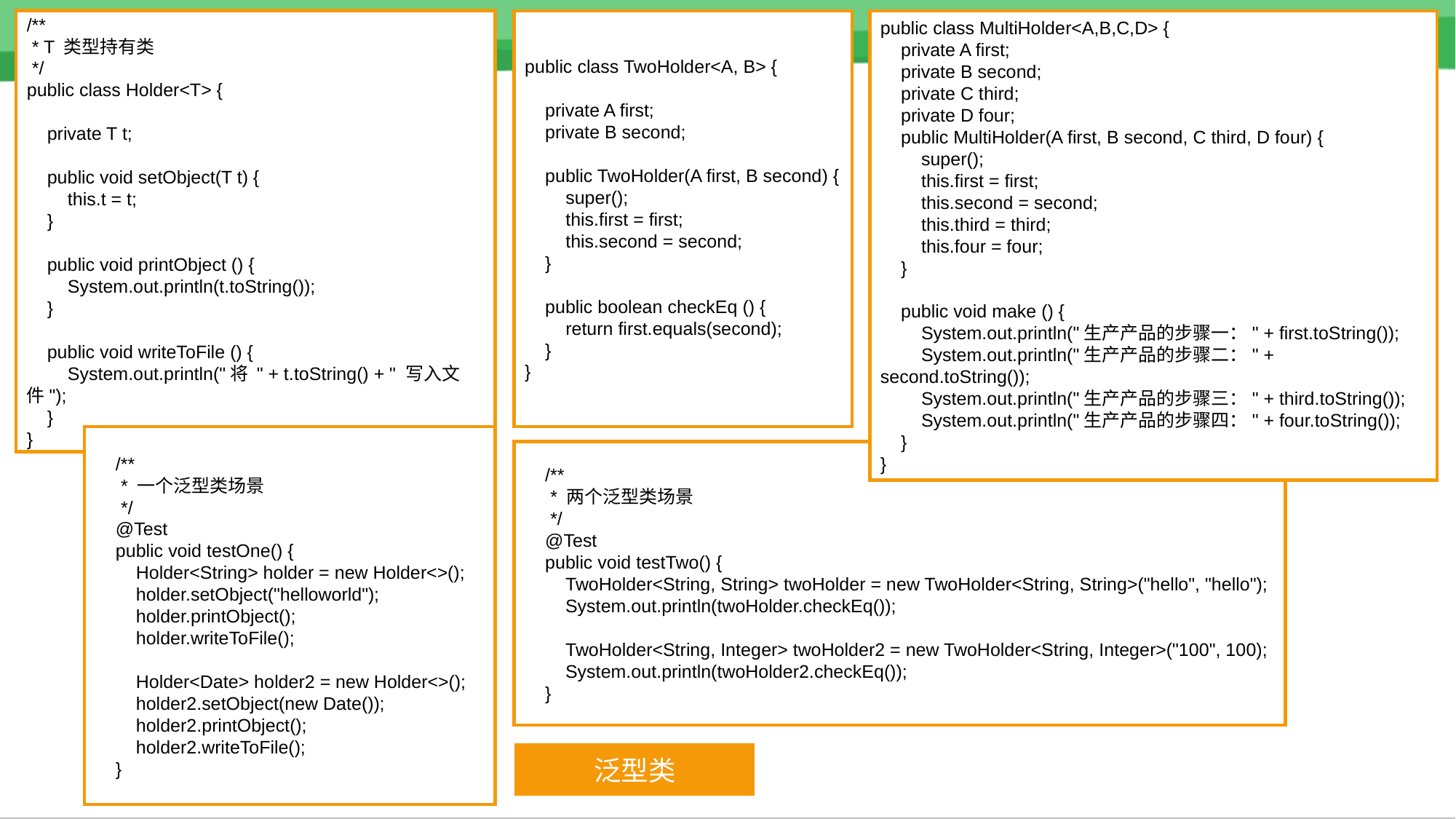

/**
 * T 类型持有类
 */
public class Holder<T> {

    private T t;

    public void setObject(T t) {
        this.t = t;
    }

    public void printObject () {
        System.out.println(t.toString());
    }

    public void writeToFile () {
        System.out.println("将 " + t.toString() + " 写入文件");
    }
}
public class TwoHolder<A, B> {

    private A first;
    private B second;

    public TwoHolder(A first, B second) {
        super();
        this.first = first;
        this.second = second;
    }

    public boolean checkEq () {
        return first.equals(second);
    }
}
public class MultiHolder<A,B,C,D> {
    private A first;
    private B second;
    private C third;
    private D four;
    public MultiHolder(A first, B second, C third, D four) {
        super();
        this.first = first;
        this.second = second;
        this.third = third;
        this.four = four;
    }

    public void make () {
        System.out.println("生产产品的步骤一：" + first.toString());
        System.out.println("生产产品的步骤二：" + second.toString());
        System.out.println("生产产品的步骤三：" + third.toString());
        System.out.println("生产产品的步骤四：" + four.toString());
    }
}
    /**
     * 一个泛型类场景
     */
    @Test
    public void testOne() {
        Holder<String> holder = new Holder<>();
        holder.setObject("helloworld");
        holder.printObject();
        holder.writeToFile();

        Holder<Date> holder2 = new Holder<>();
        holder2.setObject(new Date());
        holder2.printObject();
        holder2.writeToFile();
    }
    /**
     * 两个泛型类场景
     */
    @Test
    public void testTwo() {
        TwoHolder<String, String> twoHolder = new TwoHolder<String, String>("hello", "hello");
        System.out.println(twoHolder.checkEq());

        TwoHolder<String, Integer> twoHolder2 = new TwoHolder<String, Integer>("100", 100);
        System.out.println(twoHolder2.checkEq());
    }
泛型类